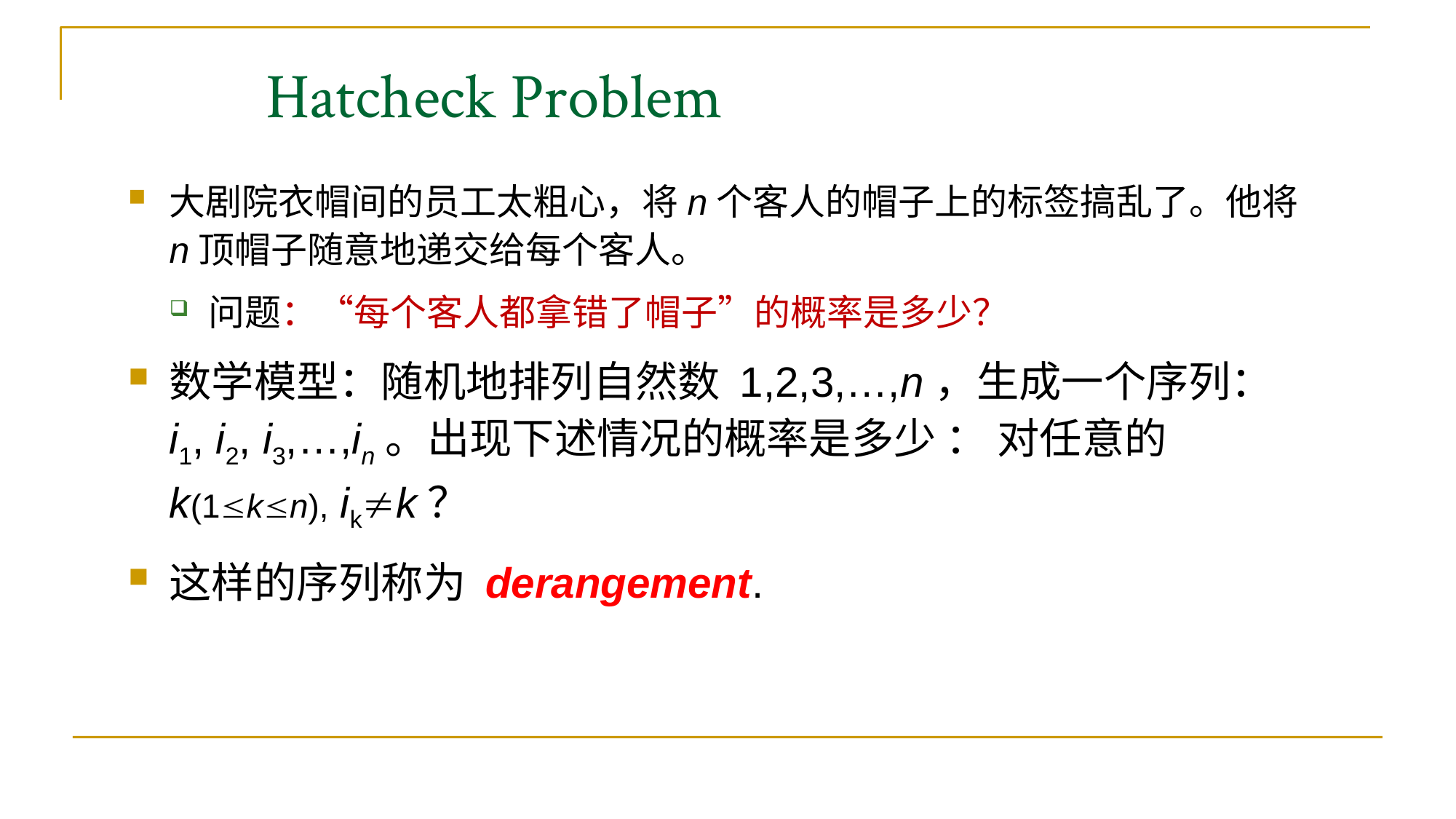

# Hatcheck Problem
大剧院衣帽间的员工太粗心，将n个客人的帽子上的标签搞乱了。他将n顶帽子随意地递交给每个客人。
问题：“每个客人都拿错了帽子”的概率是多少？
数学模型：随机地排列自然数 1,2,3,…,n，生成一个序列：i1, i2, i3,…,in。出现下述情况的概率是多少 ： 对任意的 k(1≤k≤n), ik≠k？
这样的序列称为 derangement.